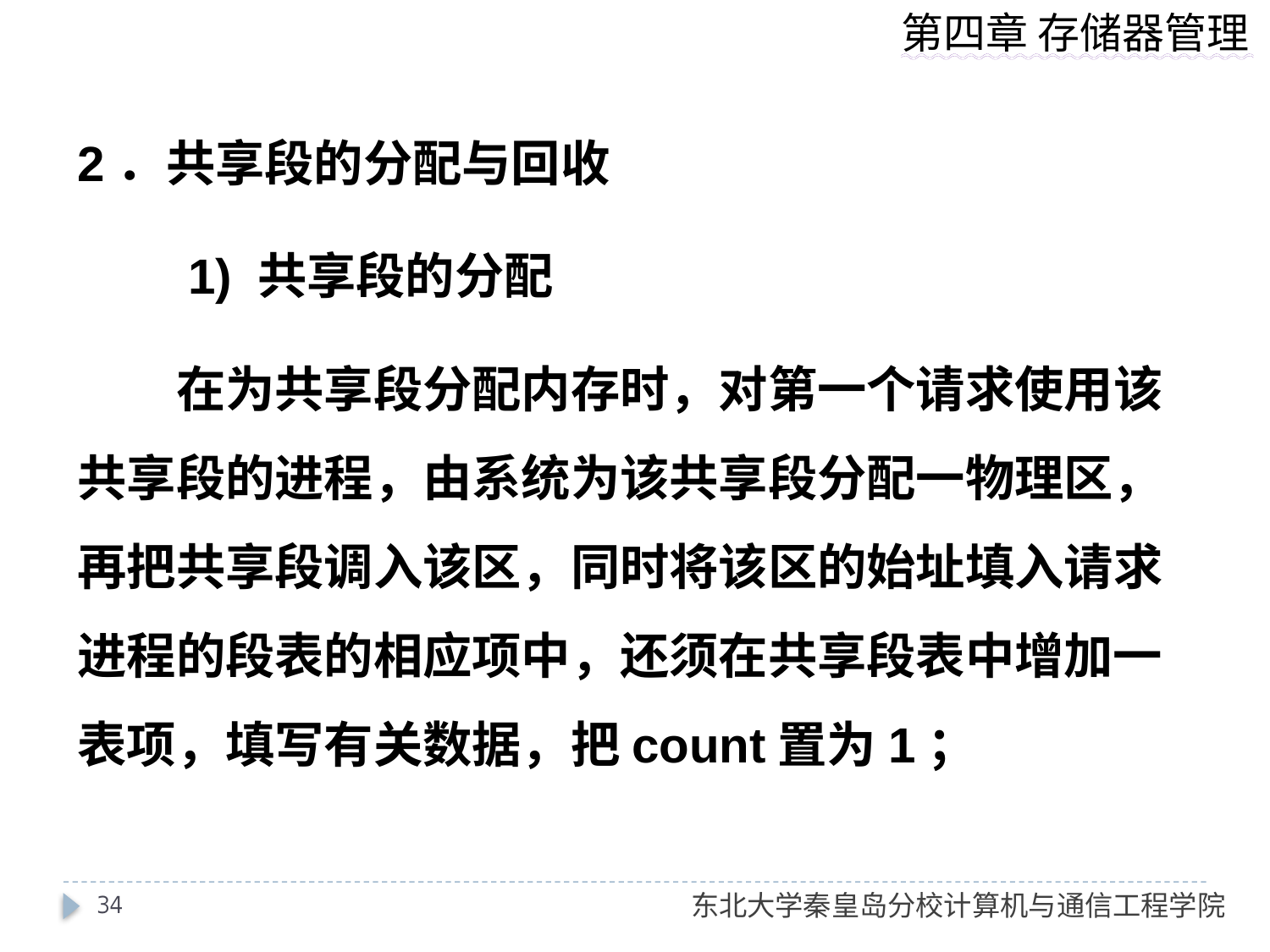

2．共享段的分配与回收
　　1) 共享段的分配
　　在为共享段分配内存时，对第一个请求使用该共享段的进程，由系统为该共享段分配一物理区，再把共享段调入该区，同时将该区的始址填入请求进程的段表的相应项中，还须在共享段表中增加一表项，填写有关数据，把count置为1；

34